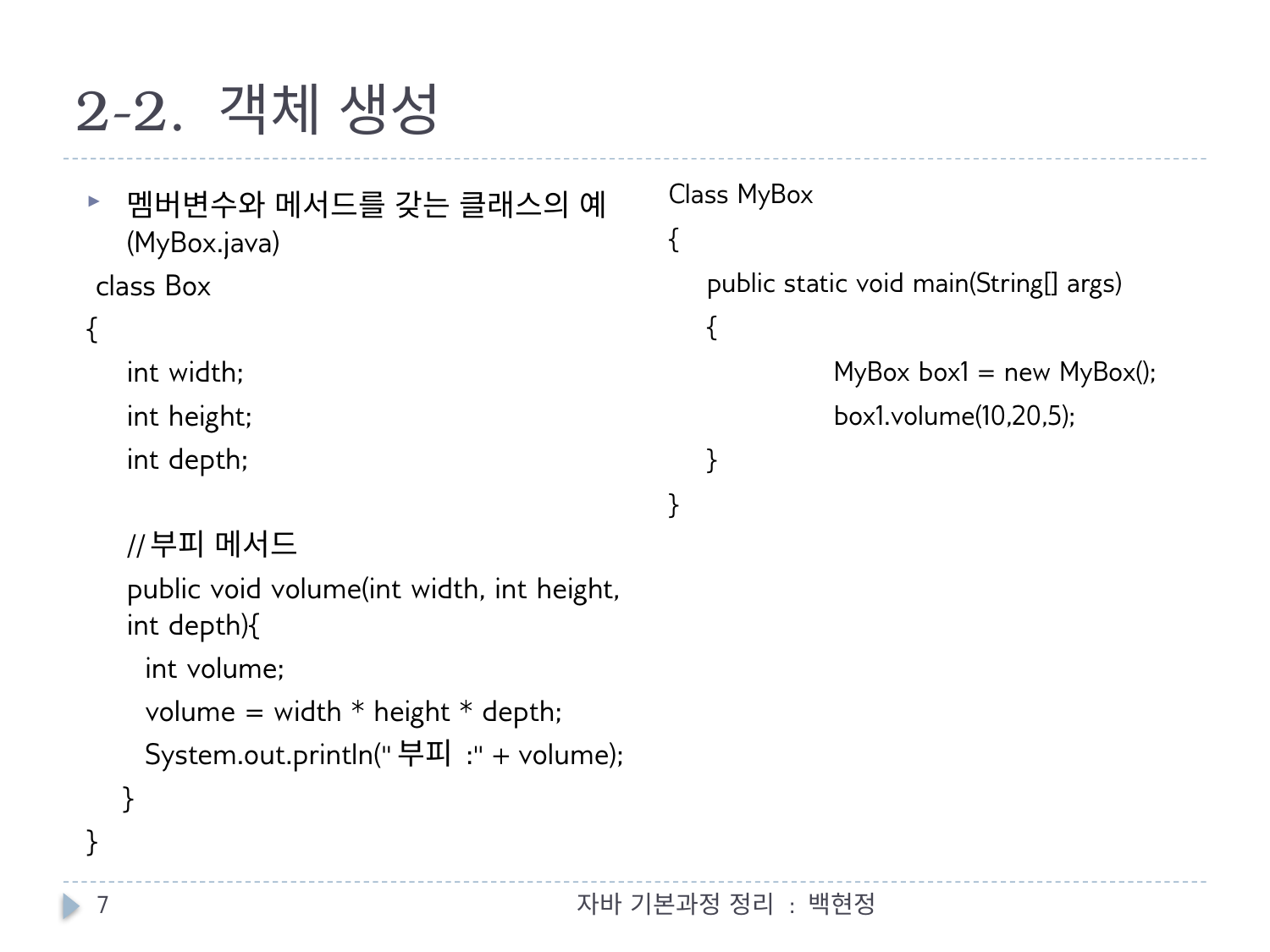

2-2. 객체 생성
Class MyBox
{
	public static void main(String[] args)
	{
		MyBox box1 = new MyBox();
		box1.volume(10,20,5);
	}
}
멤버변수와 메서드를 갖는 클래스의 예(MyBox.java)
 class Box
{
	int width;
	int height;
	int depth;

	//부피 메서드
	public void volume(int width, int height, int depth){
		  int volume;
		  volume = width * height * depth;
		  System.out.println("부피 :" + volume);
    }
}

7
자바 기본과정 정리 : 백현정